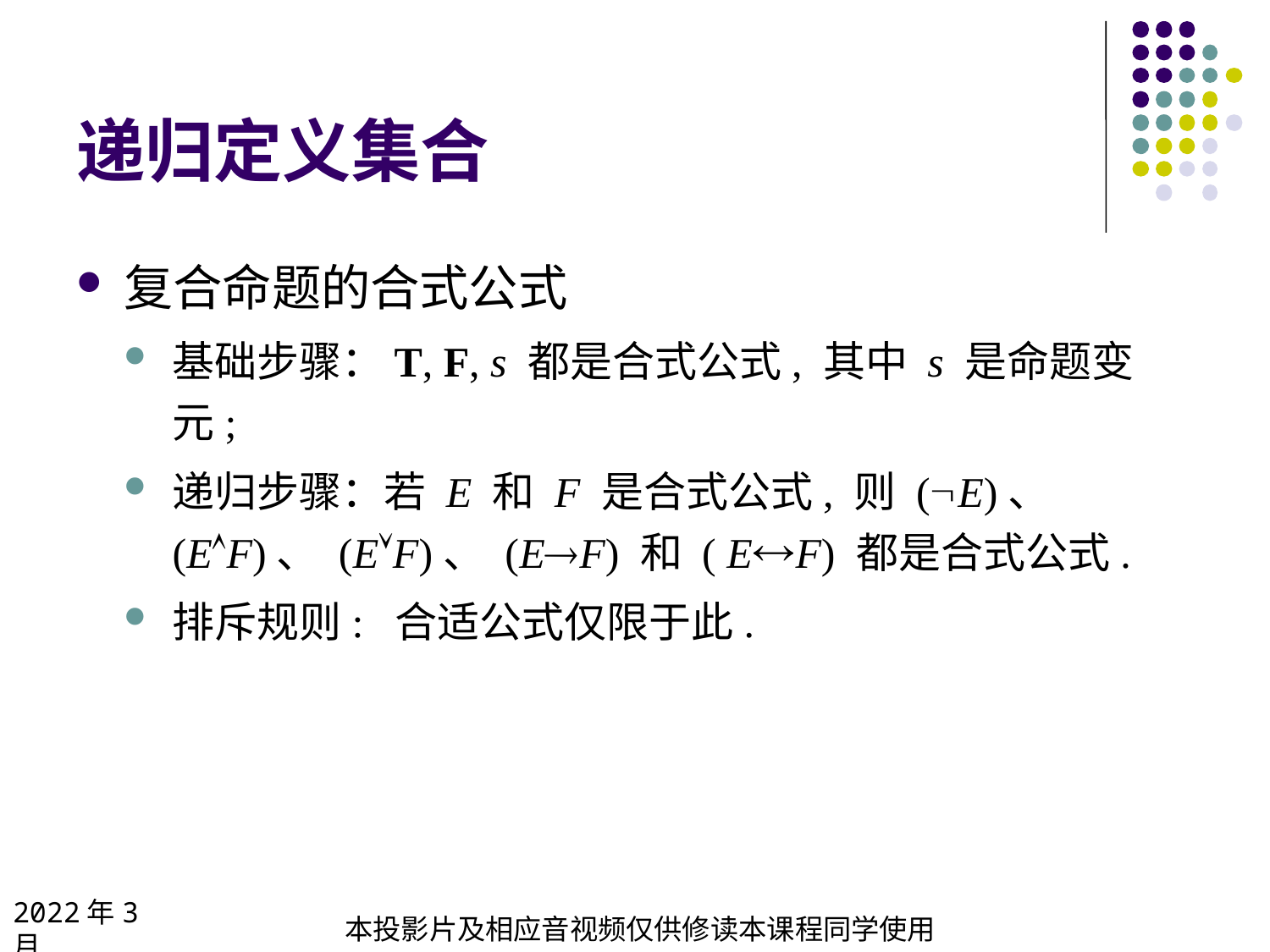

# 递归定义集合
复合命题的合式公式
基础步骤：T, F, s 都是合式公式, 其中 s 是命题变元;
递归步骤：若 E 和 F 是合式公式, 则 (¬E)、(E∧F)、 (E∨F)、 (E→F) 和 ( E↔F) 都是合式公式.
排斥规则:  合适公式仅限于此.

2022年3月
本投影片及相应音视频仅供修读本课程同学使用
38